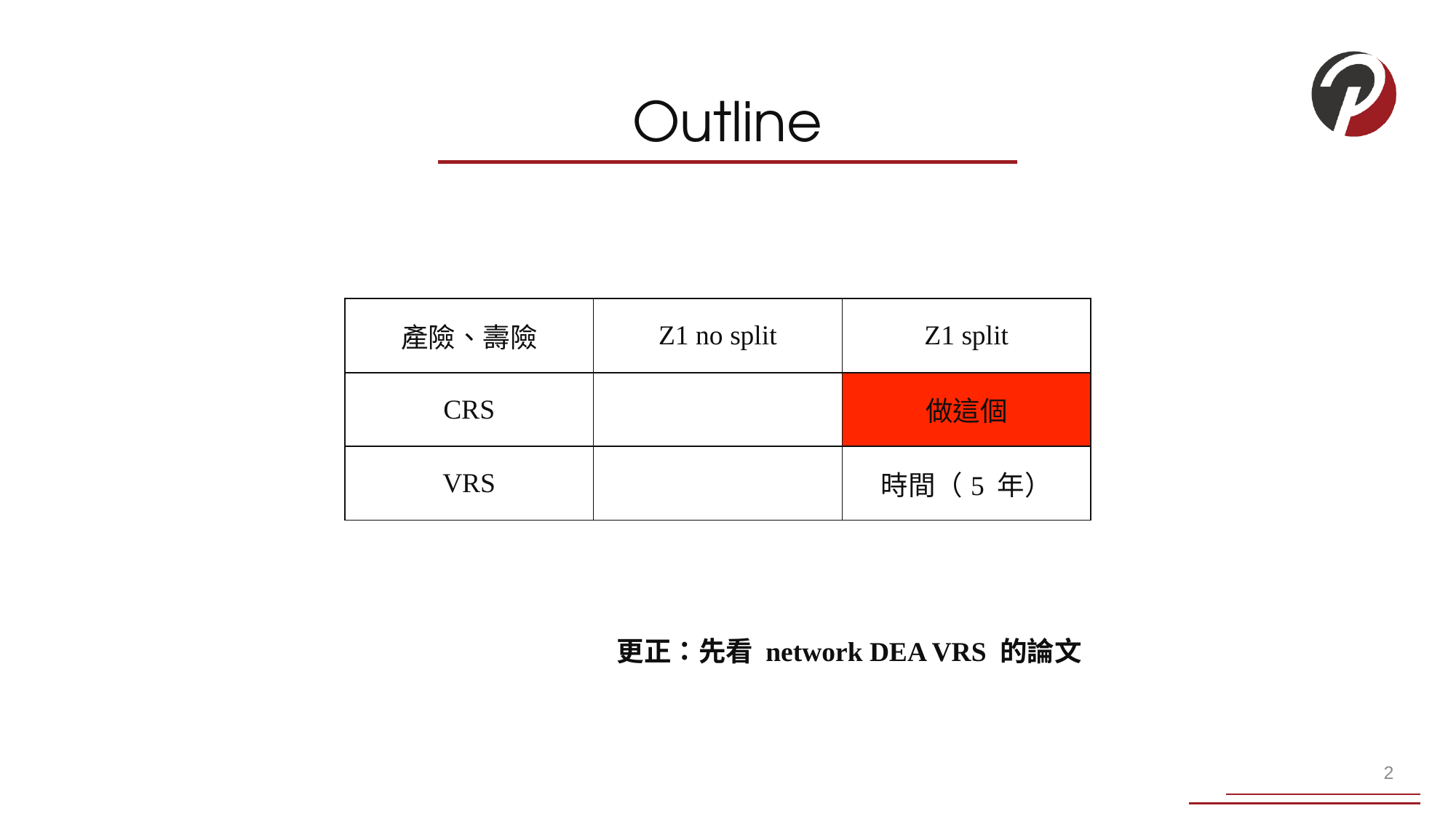

| 產險、壽險 | Z1 no split | Z1 split |
| --- | --- | --- |
| CRS |  | 做這個 |
| VRS |  | 時間（5 年） |
更正：先看 network DEA VRS 的論文
2